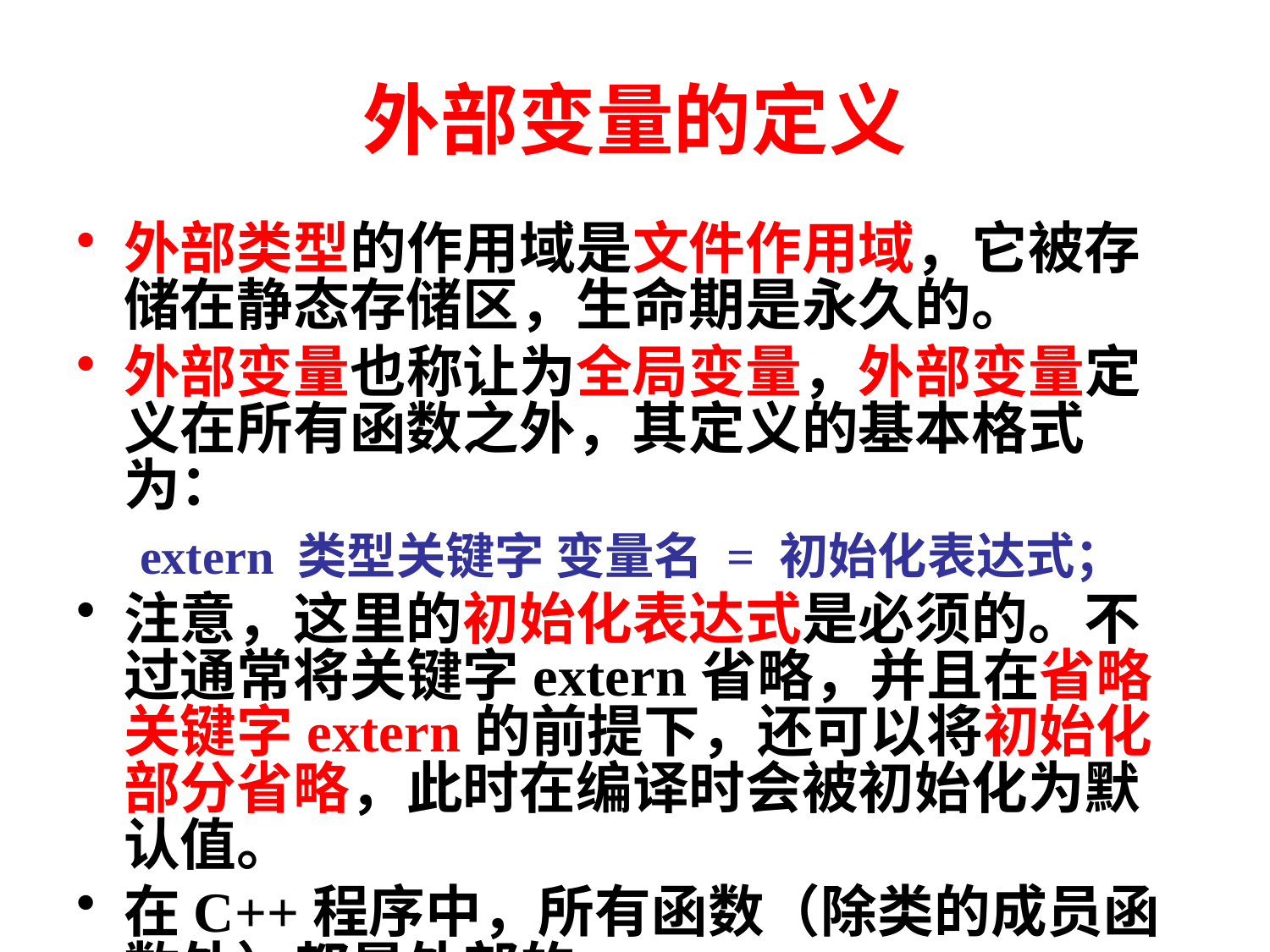

# 外部变量的定义
外部类型的作用域是文件作用域，它被存储在静态存储区，生命期是永久的。
外部变量也称让为全局变量，外部变量定义在所有函数之外，其定义的基本格式为：
extern 类型关键字 变量名 = 初始化表达式；
注意，这里的初始化表达式是必须的。不过通常将关键字extern省略，并且在省略关键字extern的前提下，还可以将初始化部分省略，此时在编译时会被初始化为默认值。
在C++程序中，所有函数（除类的成员函数外）都是外部的。